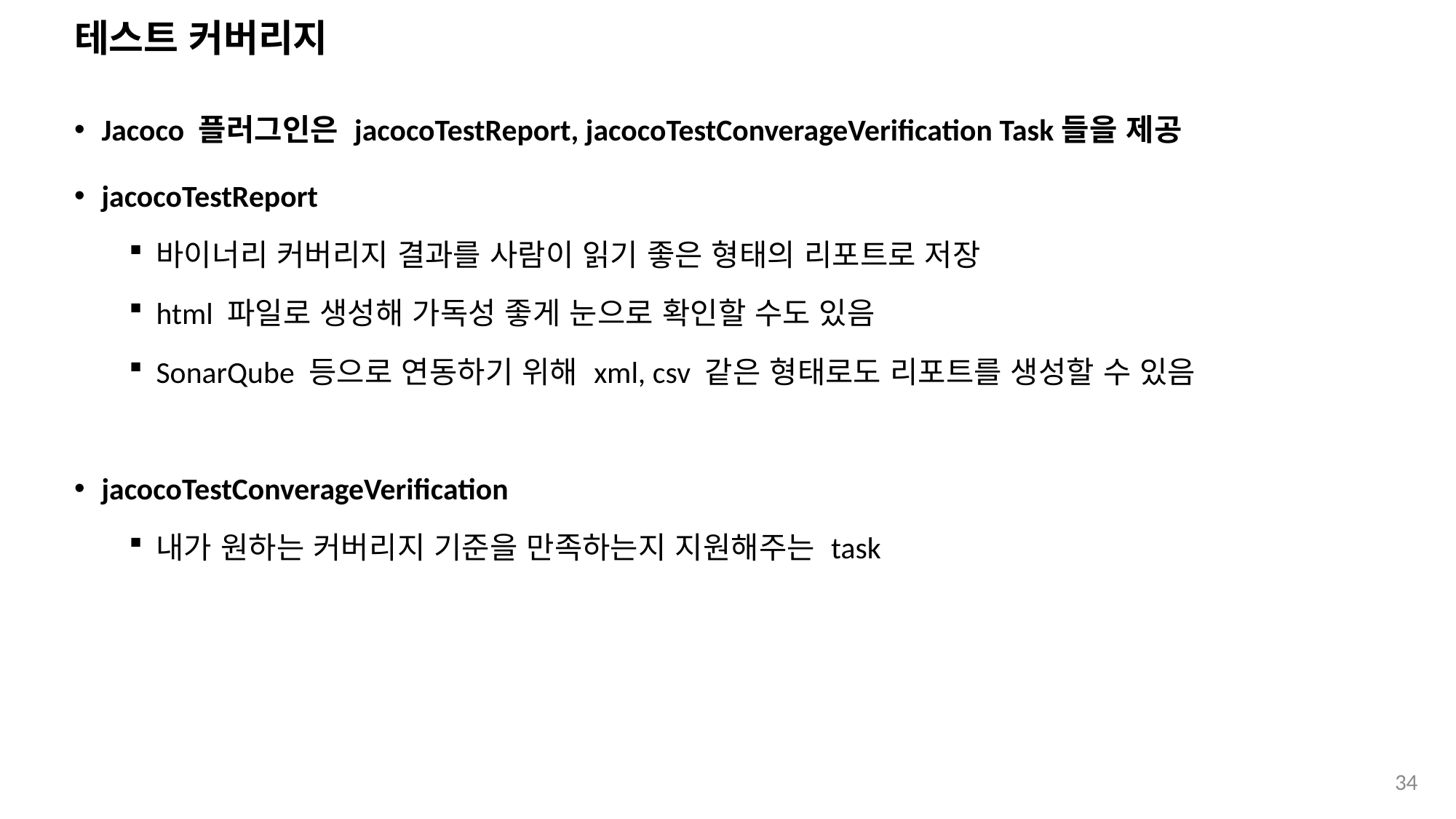

# 테스트 커버리지
Jacoco 플러그인은 jacocoTestReport, jacocoTestConverageVerification Task들을 제공
jacocoTestReport
바이너리 커버리지 결과를 사람이 읽기 좋은 형태의 리포트로 저장
html 파일로 생성해 가독성 좋게 눈으로 확인할 수도 있음
SonarQube 등으로 연동하기 위해 xml, csv 같은 형태로도 리포트를 생성할 수 있음

jacocoTestConverageVerification
내가 원하는 커버리지 기준을 만족하는지 지원해주는 task
34